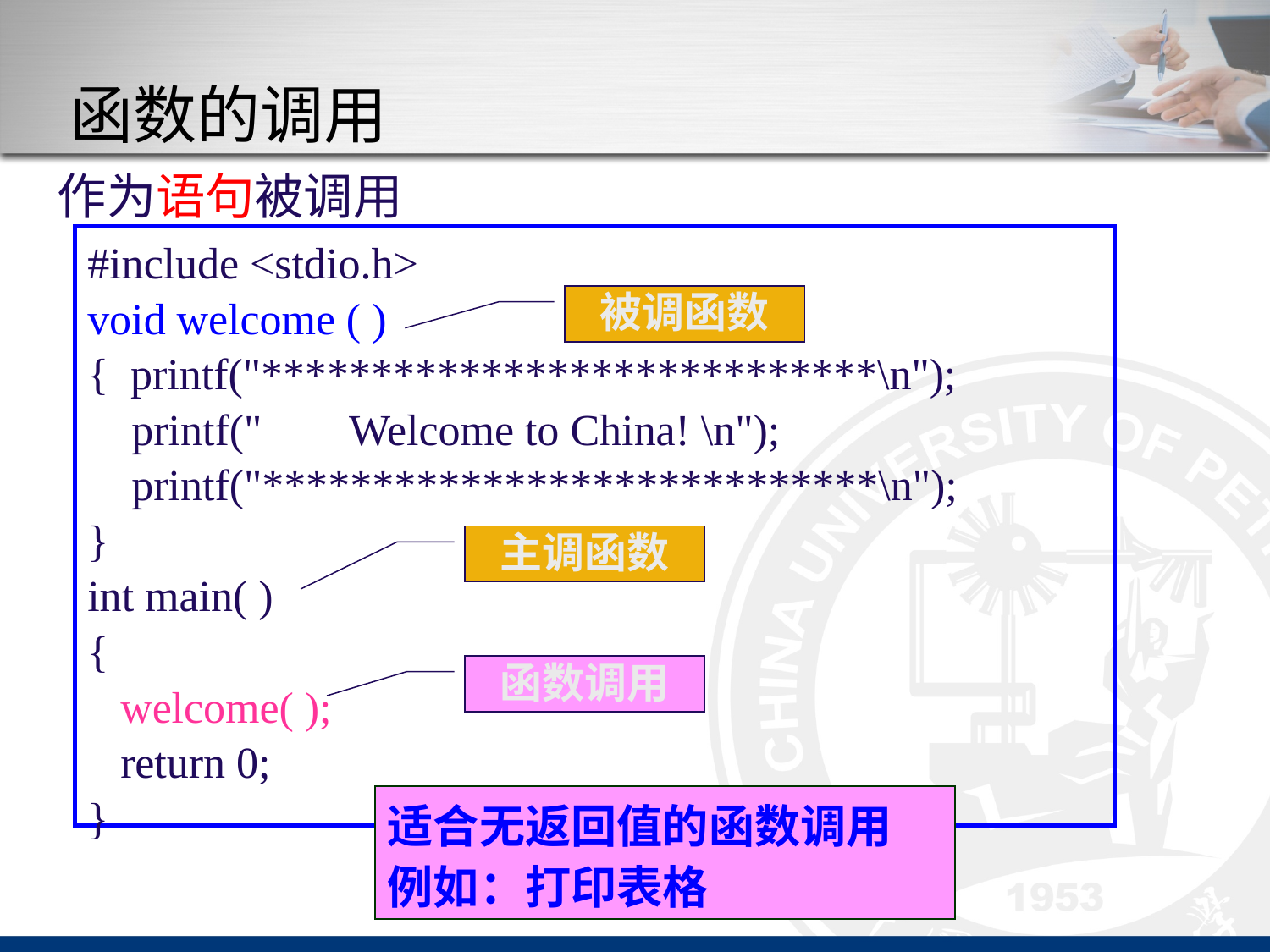

# 函数的调用
作为语句被调用
#include <stdio.h>
void welcome ( )
{  printf("****************************\n");
    printf("        Welcome to China! \n");
    printf("****************************\n");
}
int main( )
{
   welcome( );
   return 0;
}
被调函数
主调函数
函数调用
适合无返回值的函数调用
例如：打印表格